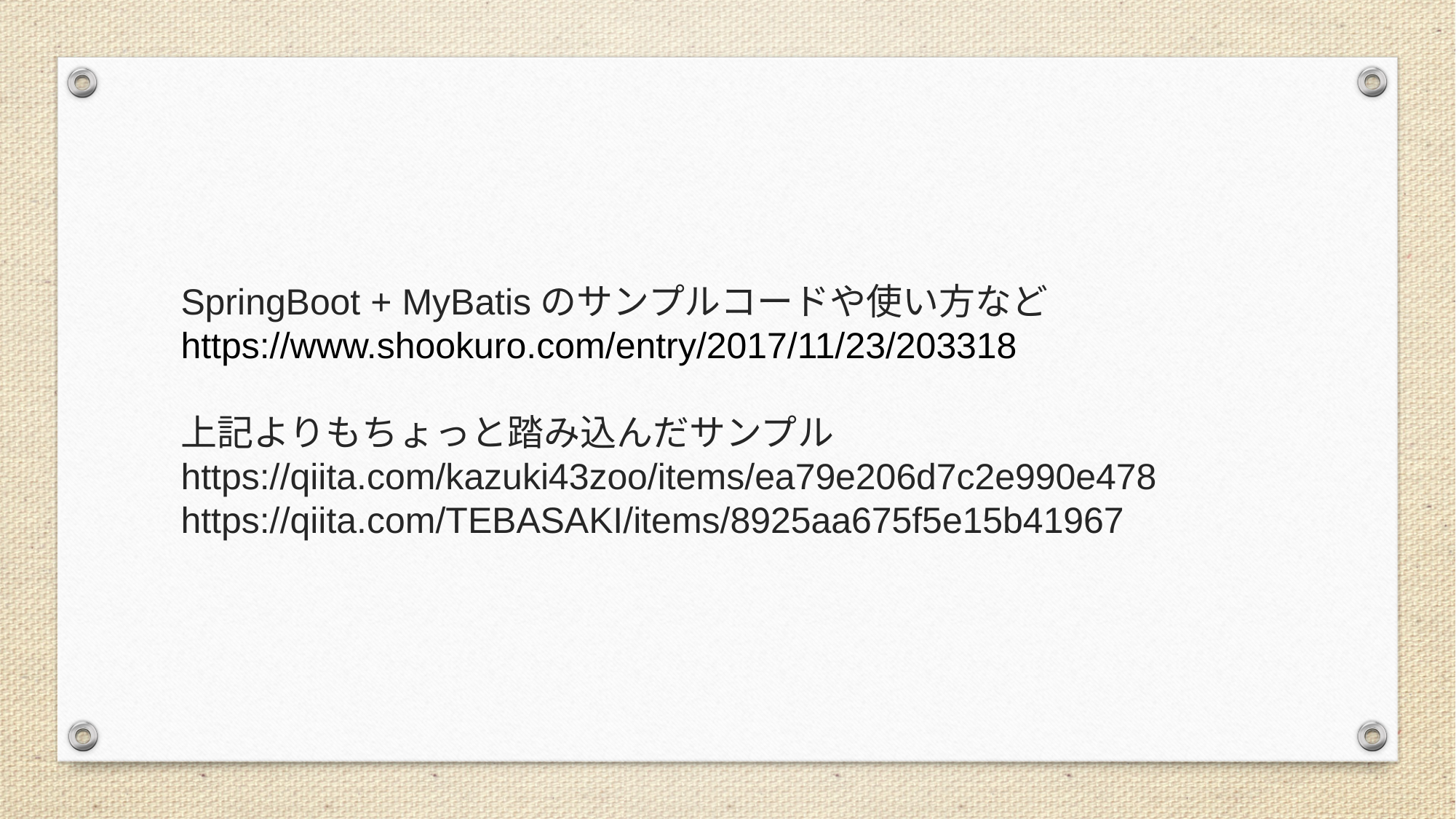

SpringBoot + MyBatisのサンプルコードや使い方など
https://www.shookuro.com/entry/2017/11/23/203318
上記よりもちょっと踏み込んだサンプル
https://qiita.com/kazuki43zoo/items/ea79e206d7c2e990e478
https://qiita.com/TEBASAKI/items/8925aa675f5e15b41967